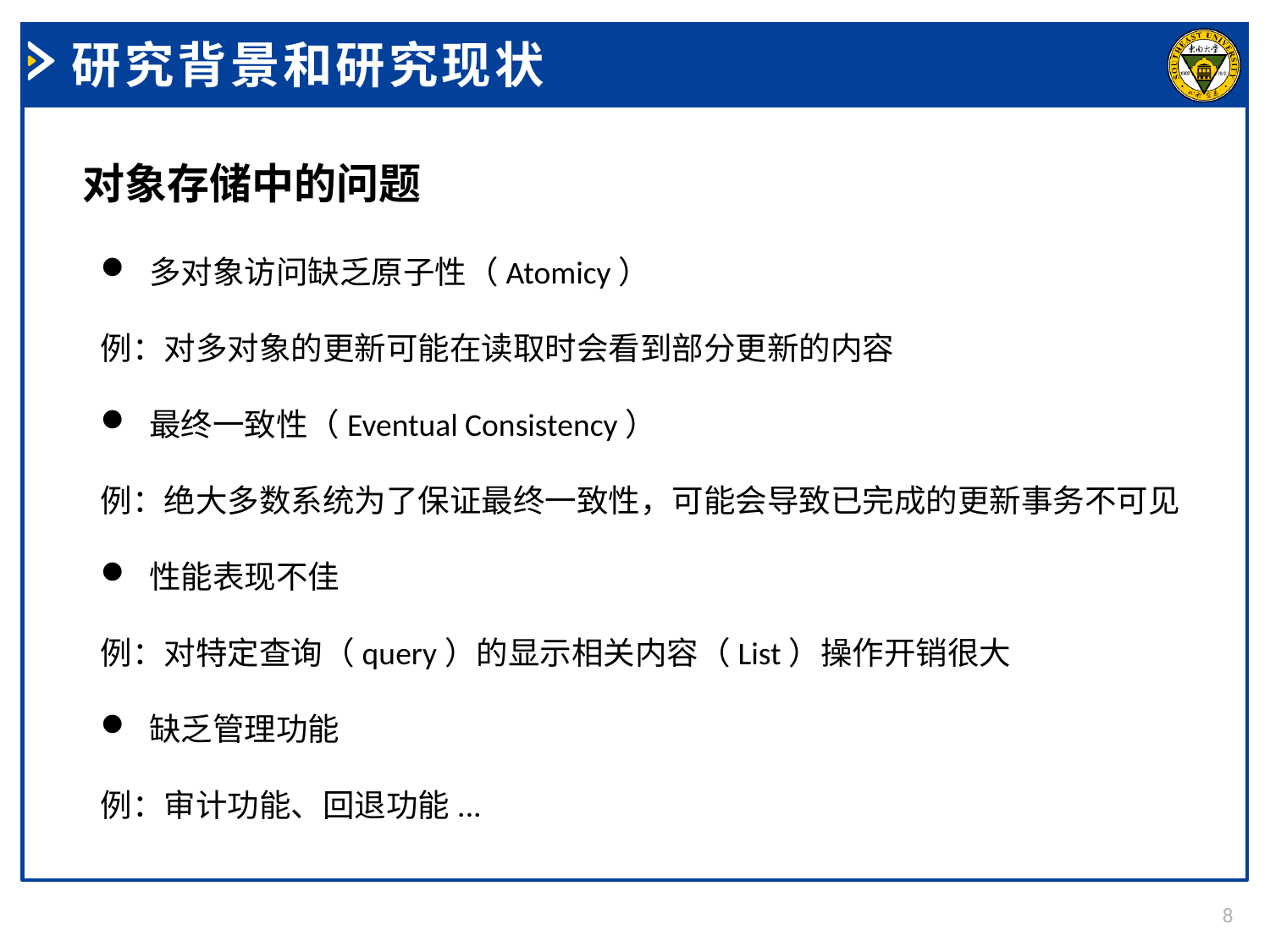

研究背景和研究现状
对象存储中的问题
多对象访问缺乏原子性（Atomicy）

例：对多对象的更新可能在读取时会看到部分更新的内容

最终一致性（Eventual Consistency）

例：绝大多数系统为了保证最终一致性，可能会导致已完成的更新事务不可见

性能表现不佳

例：对特定查询（query）的显示相关内容（List）操作开销很大

缺乏管理功能

例：审计功能、回退功能...
8